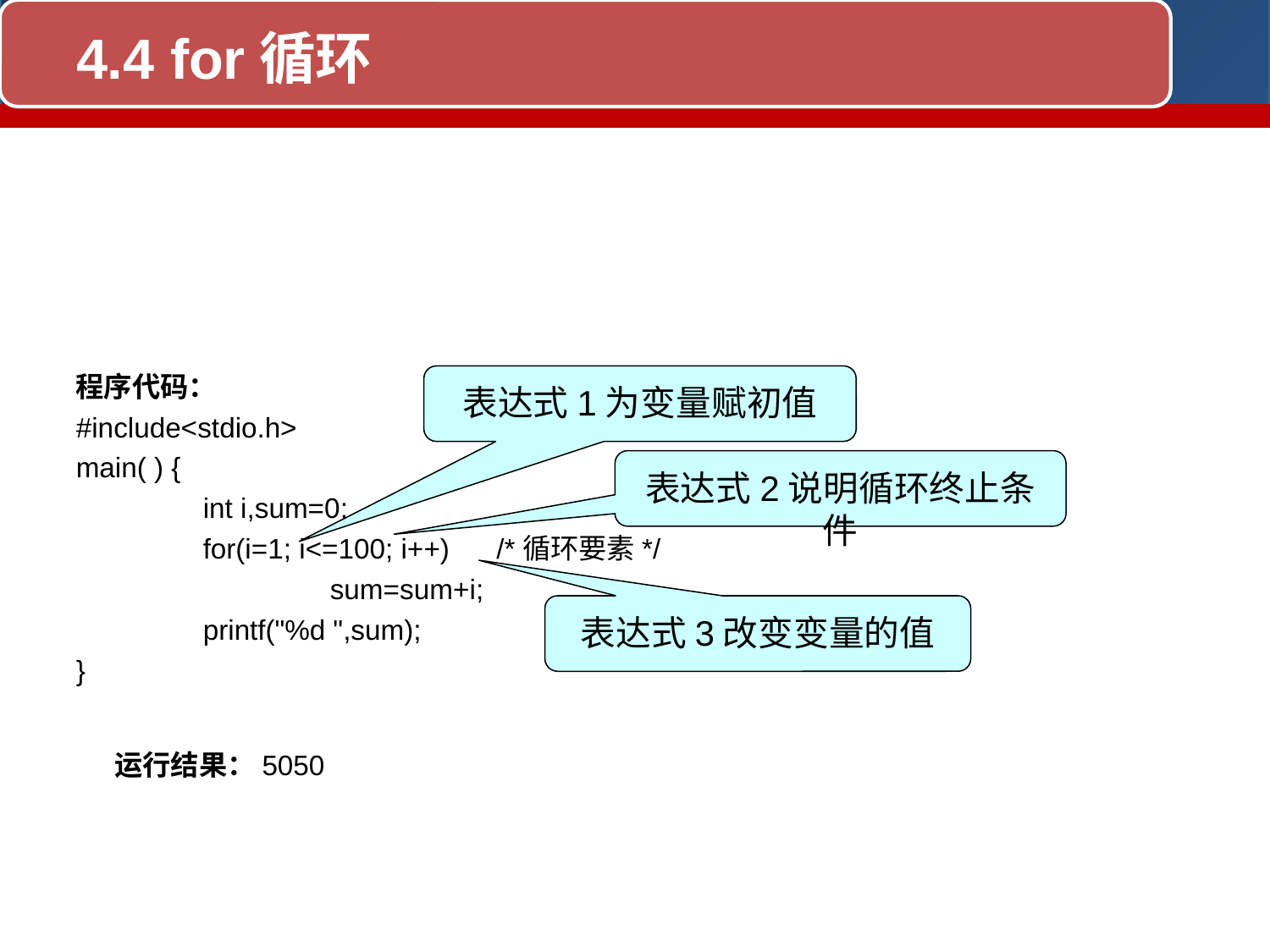

4.4 for循环
例4.10：用for循环求“1+2+3+…100”的和。
程序代码：
#include<stdio.h>
main( ) {
	int i,sum=0;
	for(i=1; i<=100; i++)      /*循环要素*/
		sum=sum+i;
	printf("%d ",sum);
}
表达式1为变量赋初值
表达式2说明循环终止条件
表达式3改变变量的值
运行结果：5050